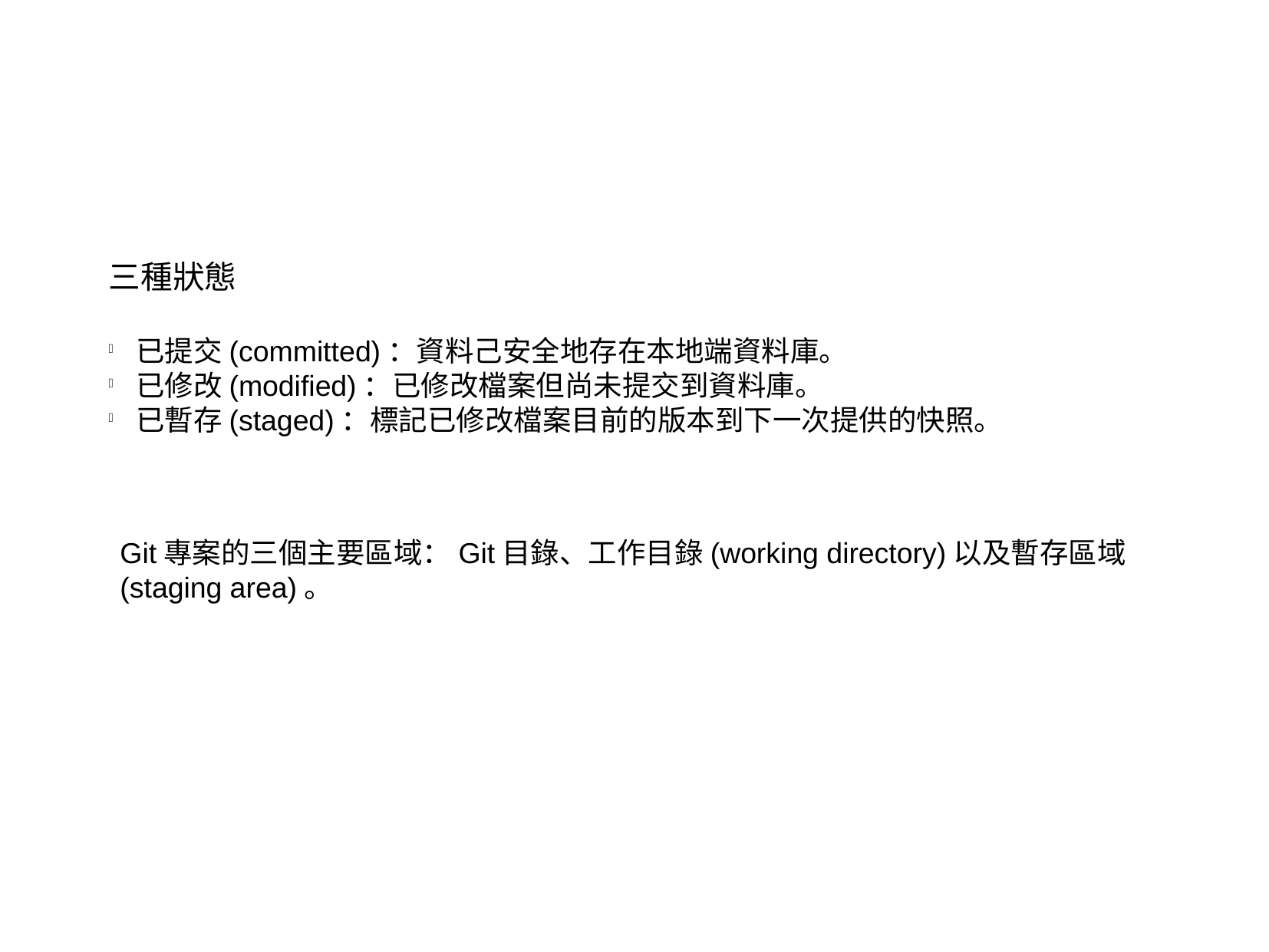

三種狀態

已提交(committed)：資料己安全地存在本地端資料庫。
已修改(modified)：已修改檔案但尚未提交到資料庫。
已暫存(staged)：標記已修改檔案目前的版本到下一次提供的快照。
Git專案的三個主要區域：Git目錄、工作目錄(working directory)以及暫存區域(staging area)。